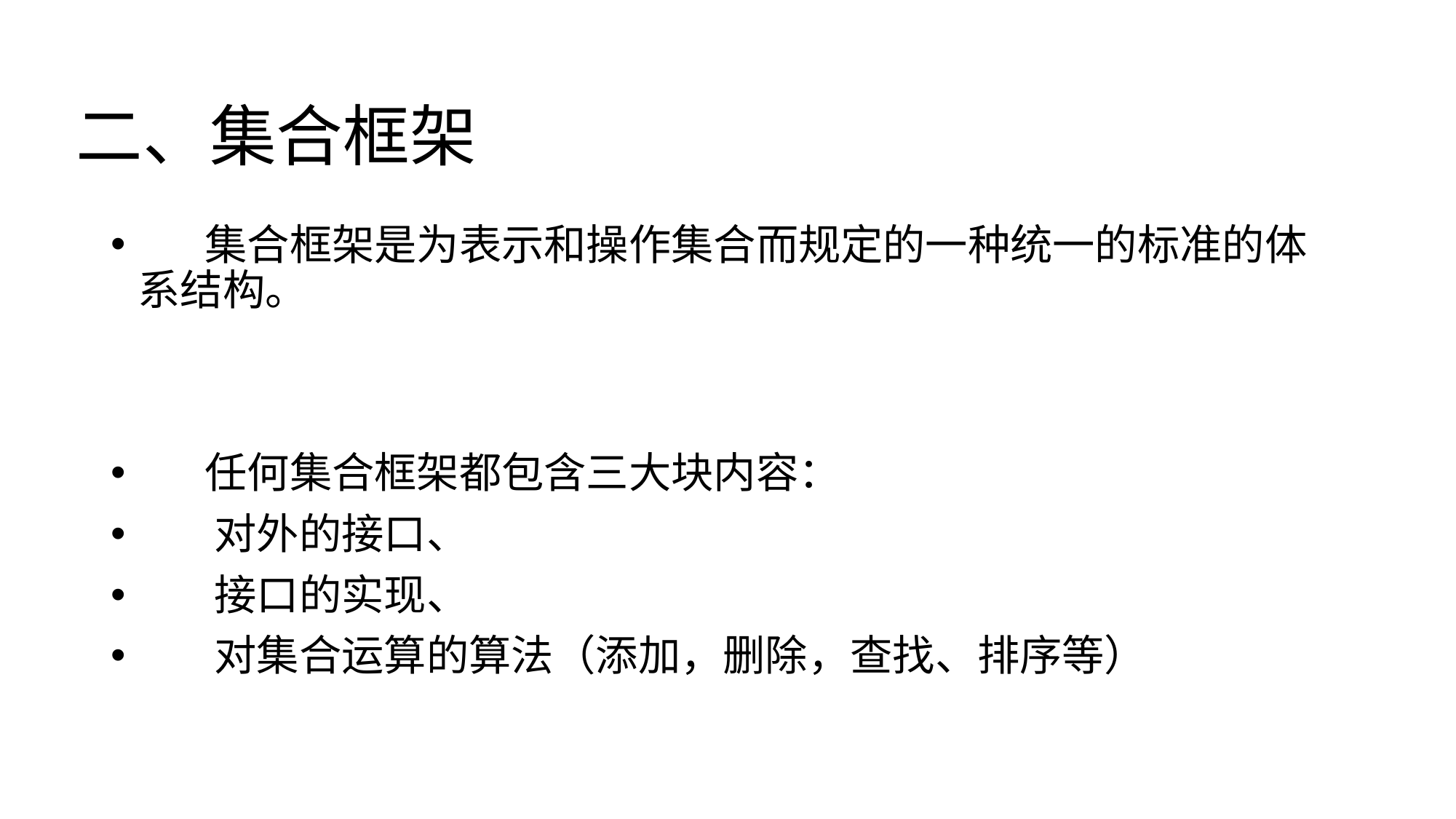

二、集合框架
      集合框架是为表示和操作集合而规定的一种统一的标准的体系结构。

      任何集合框架都包含三大块内容：
       对外的接口、
       接口的实现、
       对集合运算的算法（添加，删除，查找、排序等）